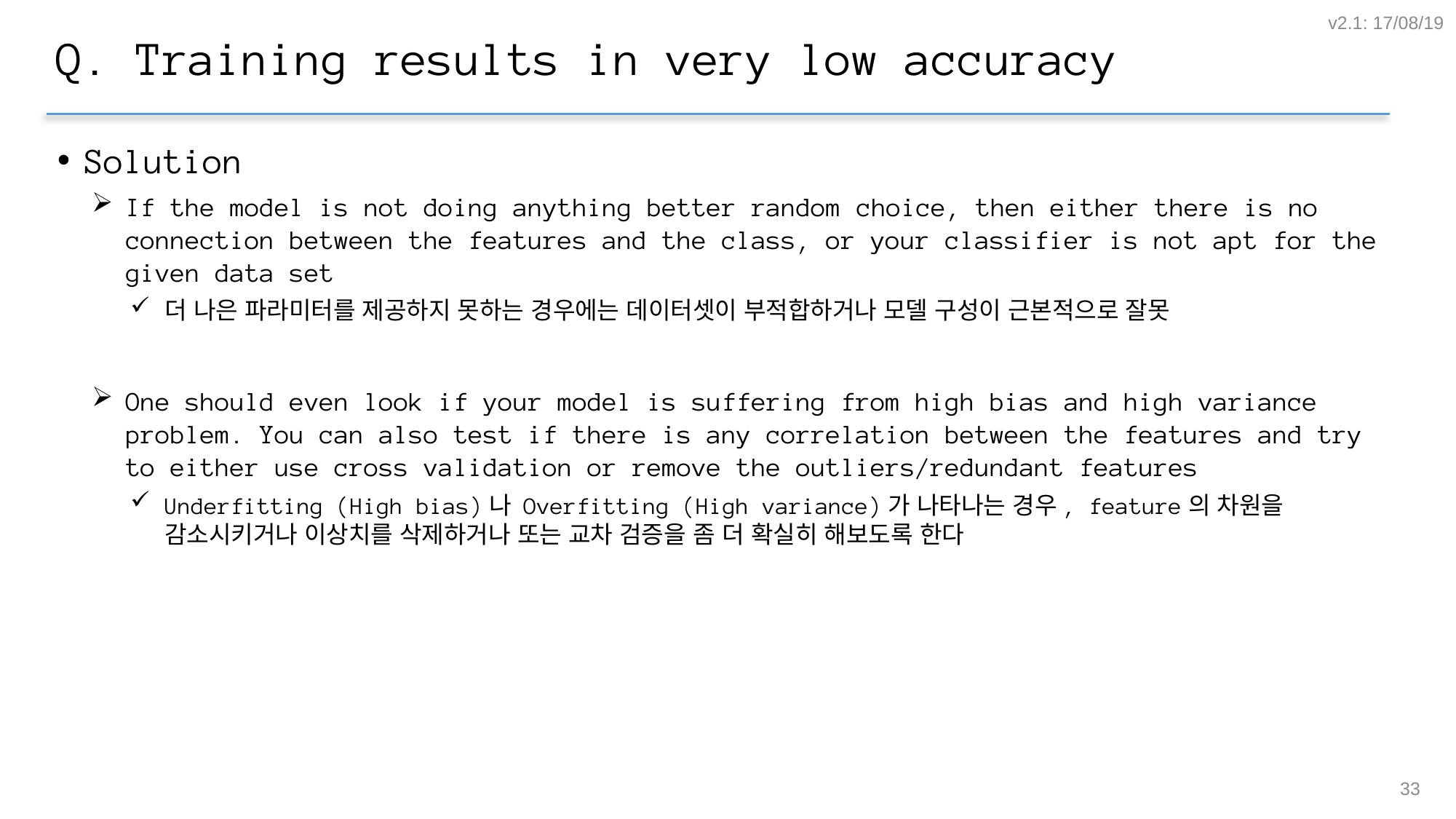

v2.1: 17/08/19
# Q. Training results in very low accuracy
Solution
If the model is not doing anything better random choice, then either there is no connection between the features and the class, or your classifier is not apt for the given data set
더 나은 파라미터를 제공하지 못하는 경우에는 데이터셋이 부적합하거나 모델 구성이 근본적으로 잘못

One should even look if your model is suffering from high bias and high variance problem. You can also test if there is any correlation between the features and try to either use cross validation or remove the outliers/redundant features
Underfitting (High bias)나 Overfitting (High variance)가 나타나는 경우, feature의 차원을 감소시키거나 이상치를 삭제하거나 또는 교차 검증을 좀 더 확실히 해보도록 한다
33